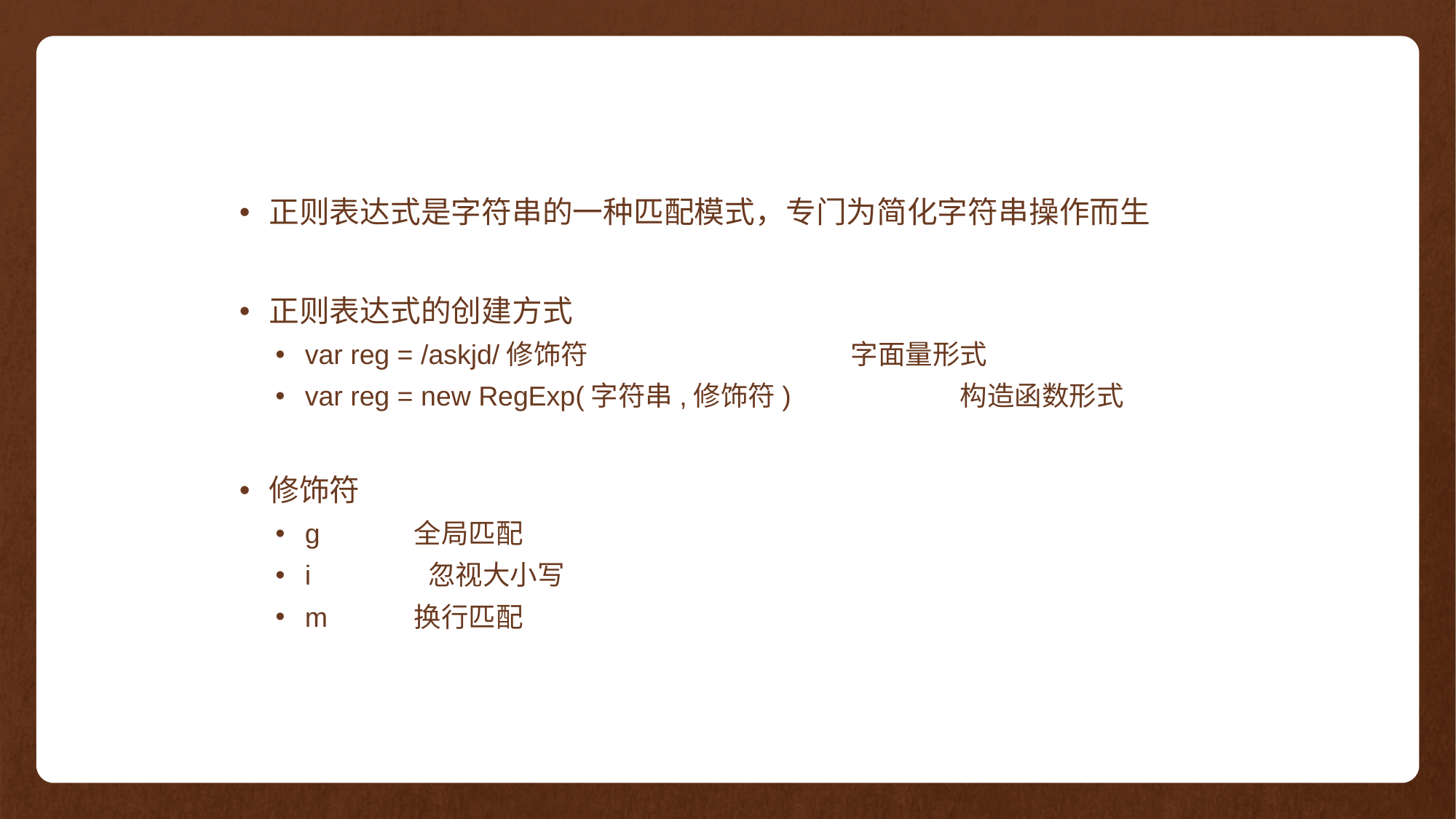

正则表达式是字符串的一种匹配模式，专门为简化字符串操作而生

正则表达式的创建方式
var reg = /askjd/修饰符			字面量形式
var reg = new RegExp(字符串,修饰符)		构造函数形式

修饰符
g   	全局匹配
i    	 忽视大小写
m	换行匹配